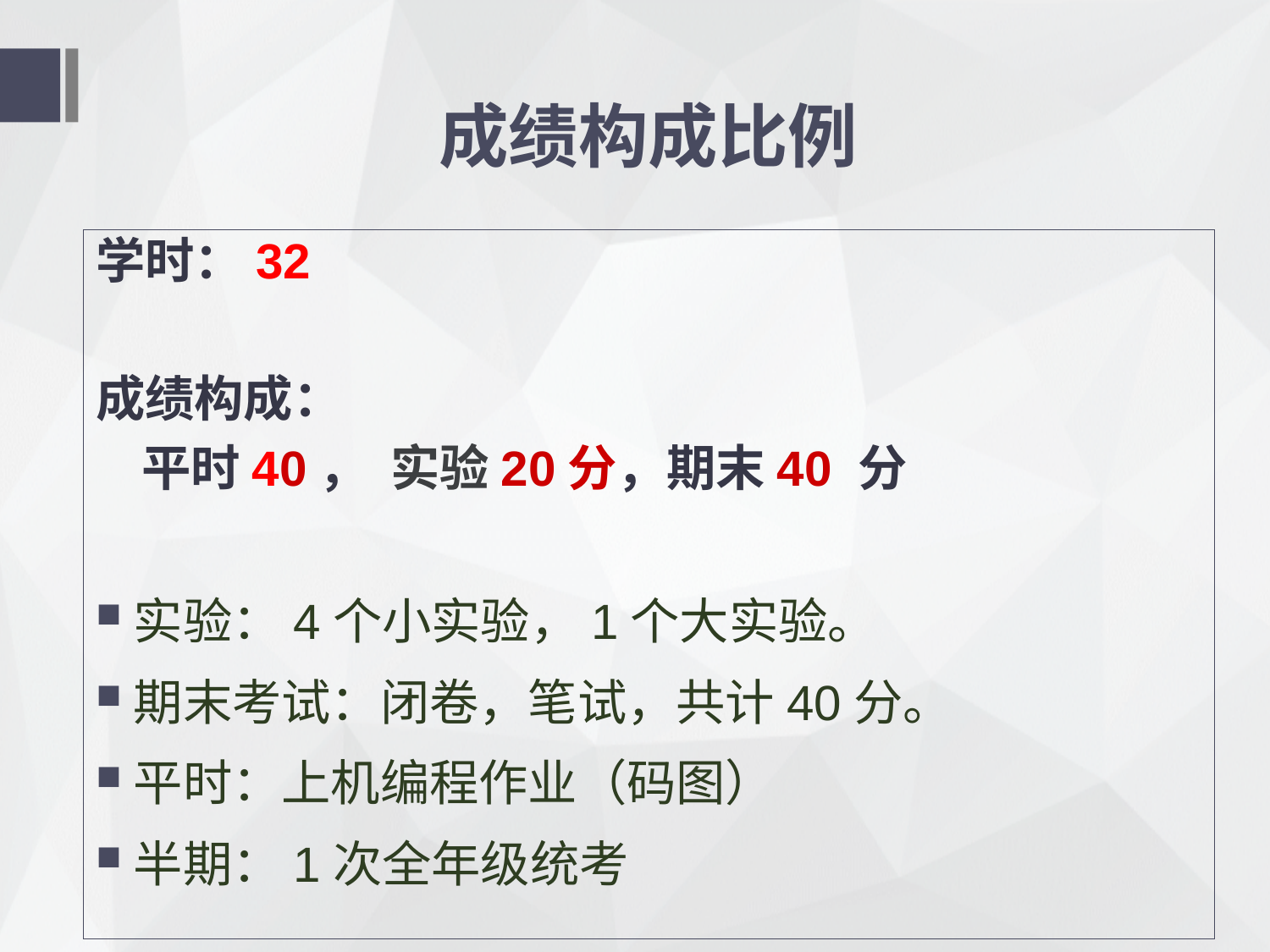

# 成绩构成比例
学时：32

成绩构成：
   平时40，  实验20分，期末40 分

实验：4个小实验，1个大实验。
期末考试：闭卷，笔试，共计40分。
平时：上机编程作业（码图）
半期：1次全年级统考